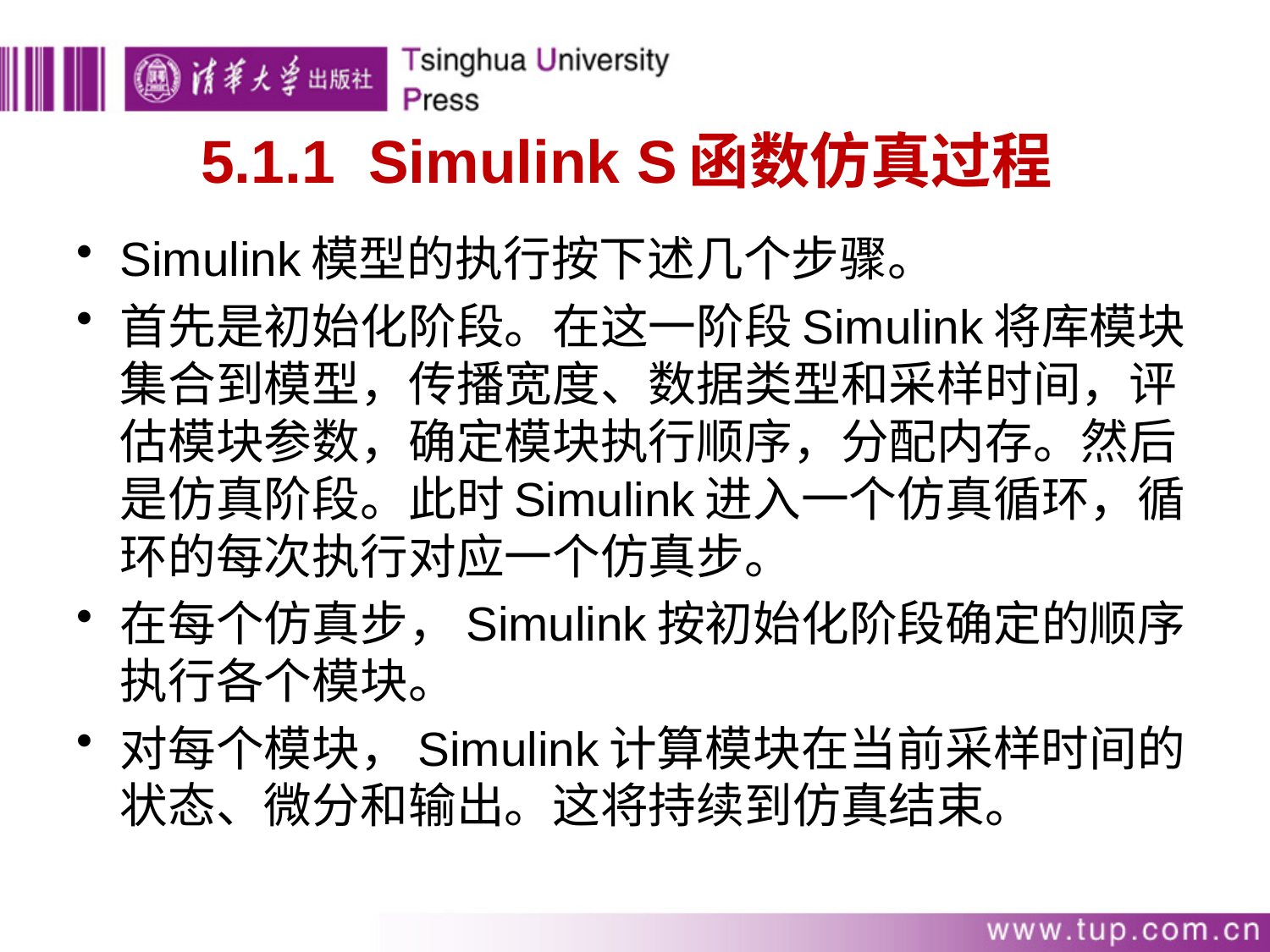

# 5.1.1  Simulink S函数仿真过程
Simulink模型的执行按下述几个步骤。
首先是初始化阶段。在这一阶段Simulink将库模块集合到模型，传播宽度、数据类型和采样时间，评估模块参数，确定模块执行顺序，分配内存。然后是仿真阶段。此时Simulink进入一个仿真循环，循环的每次执行对应一个仿真步。
在每个仿真步，Simulink按初始化阶段确定的顺序执行各个模块。
对每个模块，Simulink计算模块在当前采样时间的状态、微分和输出。这将持续到仿真结束。